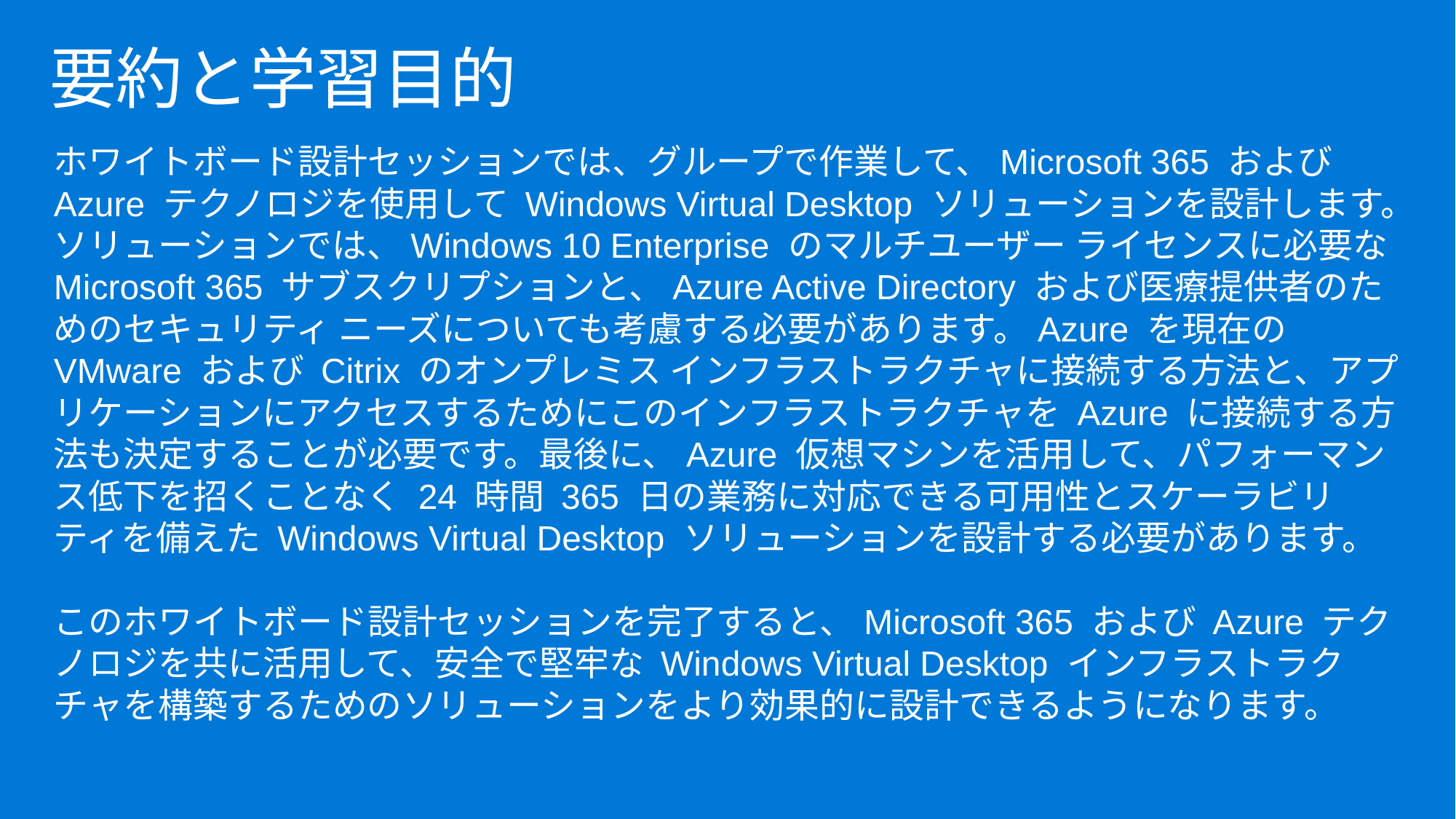

# 要約と学習目的
ホワイトボード設計セッションでは、グループで作業して、Microsoft 365 および Azure テクノロジを使用して Windows Virtual Desktop ソリューションを設計します。ソリューションでは、Windows 10 Enterprise のマルチユーザー ライセンスに必要な Microsoft 365 サブスクリプションと、Azure Active Directory および医療提供者のためのセキュリティ ニーズについても考慮する必要があります。Azure を現在の VMware および Citrix のオンプレミス インフラストラクチャに接続する方法と、アプリケーションにアクセスするためにこのインフラストラクチャを Azure に接続する方法も決定することが必要です。最後に、Azure 仮想マシンを活用して、パフォーマンス低下を招くことなく 24 時間 365 日の業務に対応できる可用性とスケーラビリティを備えた Windows Virtual Desktop ソリューションを設計する必要があります。

このホワイトボード設計セッションを完了すると、Microsoft 365 および Azure テクノロジを共に活用して、安全で堅牢な Windows Virtual Desktop インフラストラクチャを構築するためのソリューションをより効果的に設計できるようになります。